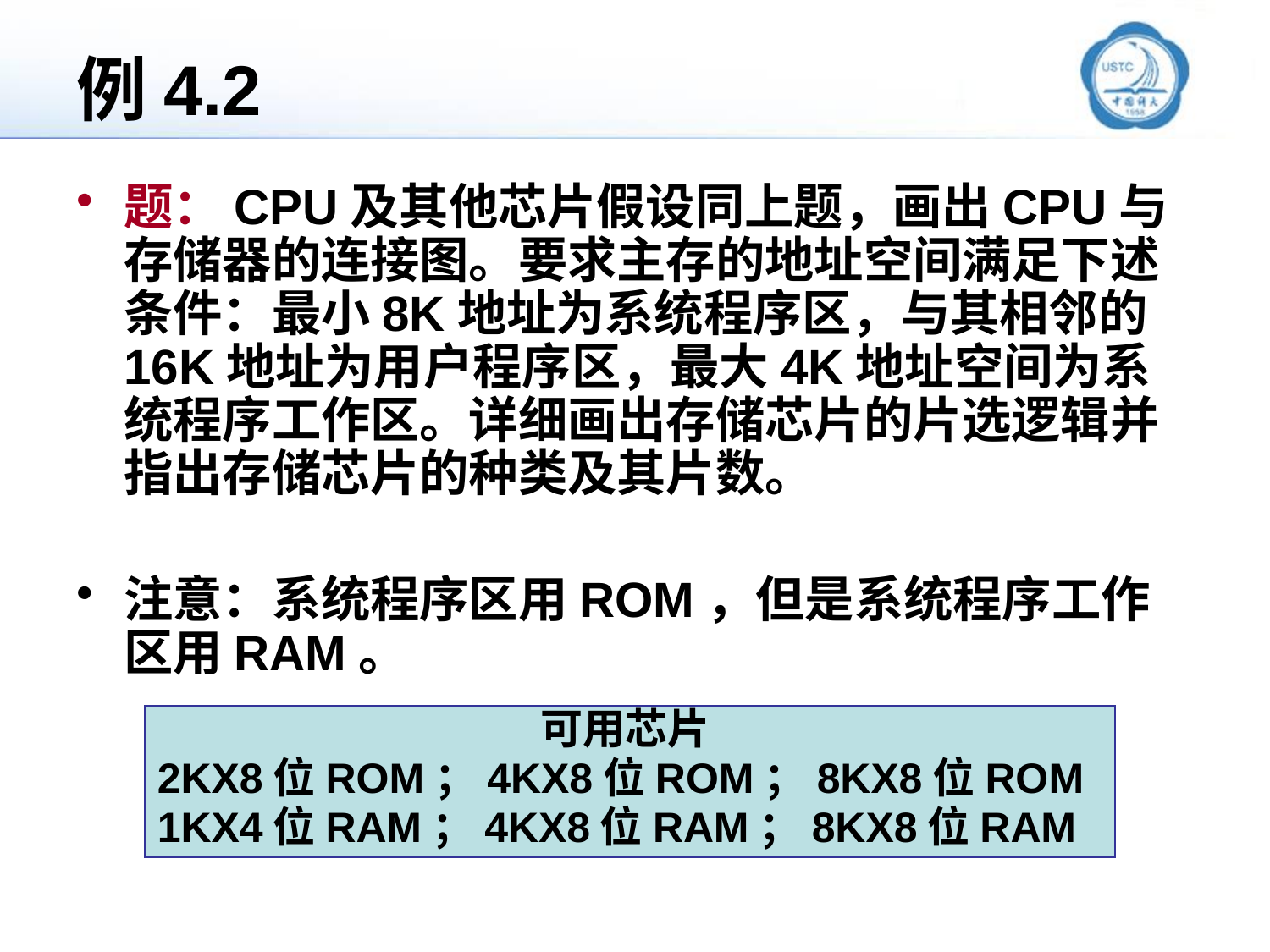

# 例4.2
题：CPU及其他芯片假设同上题，画出CPU与存储器的连接图。要求主存的地址空间满足下述条件：最小8K地址为系统程序区，与其相邻的16K地址为用户程序区，最大4K地址空间为系统程序工作区。详细画出存储芯片的片选逻辑并指出存储芯片的种类及其片数。

注意：系统程序区用ROM，但是系统程序工作区用RAM。
可用芯片
2KX8位ROM；4KX8位ROM；8KX8位ROM
1KX4位RAM；4KX8位RAM；8KX8位RAM